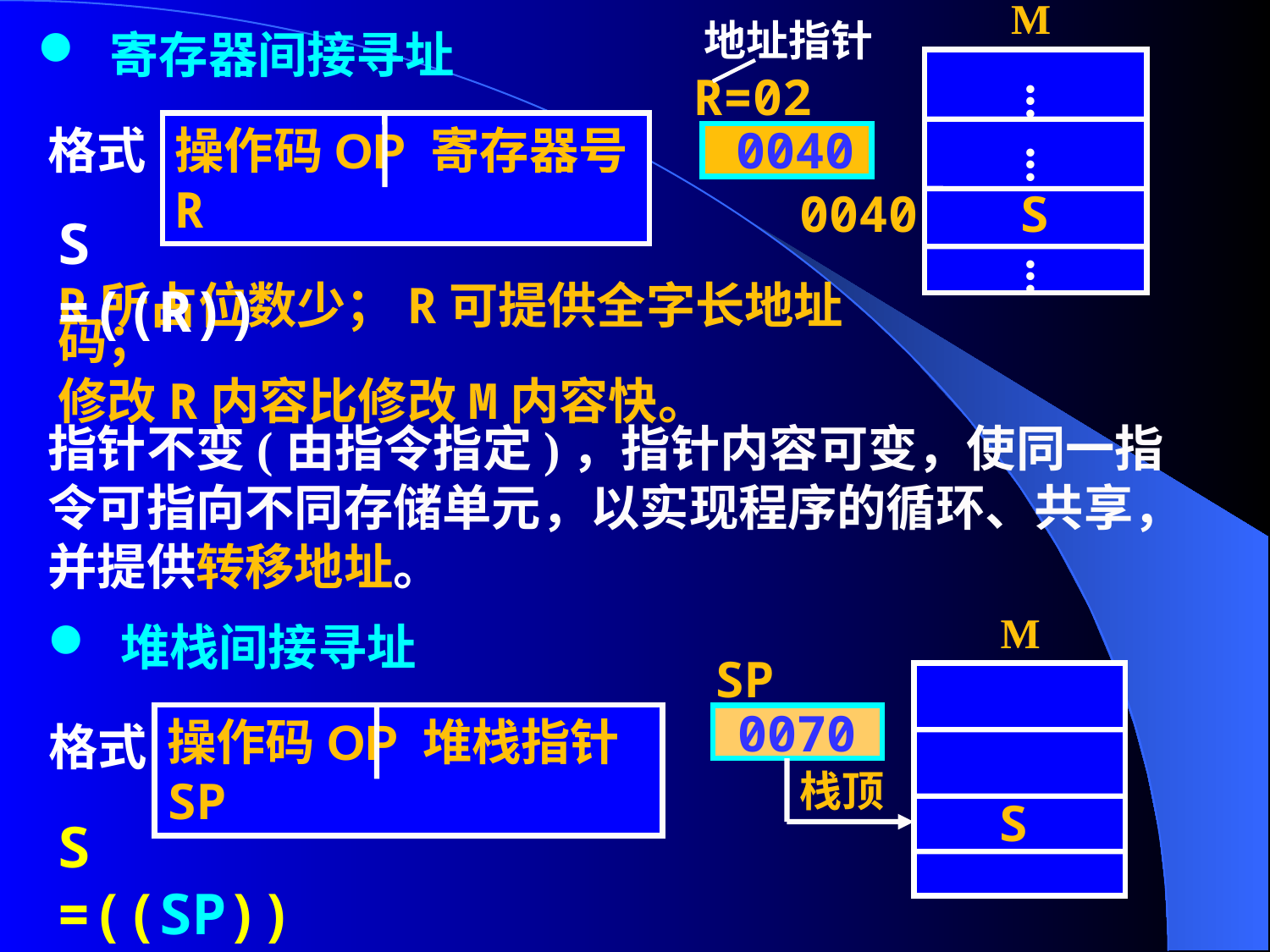

M
地址指针

R=02
0040

...
...
0040
 S
...
 寄存器间接寻址
格式
操作码OP 寄存器号R

S =((R))
R所占位数少；R可提供全字长地址码；
修改R内容比修改M内容快。
指针不变(由指令指定)，指针内容可变，使同一指令可指向不同存储单元，以实现程序的循环、共享，并提供转移地址。
 M
SP

0070
栈顶

 S

 堆栈间接寻址
操作码OP 堆栈指针SP

格式
S =((SP))